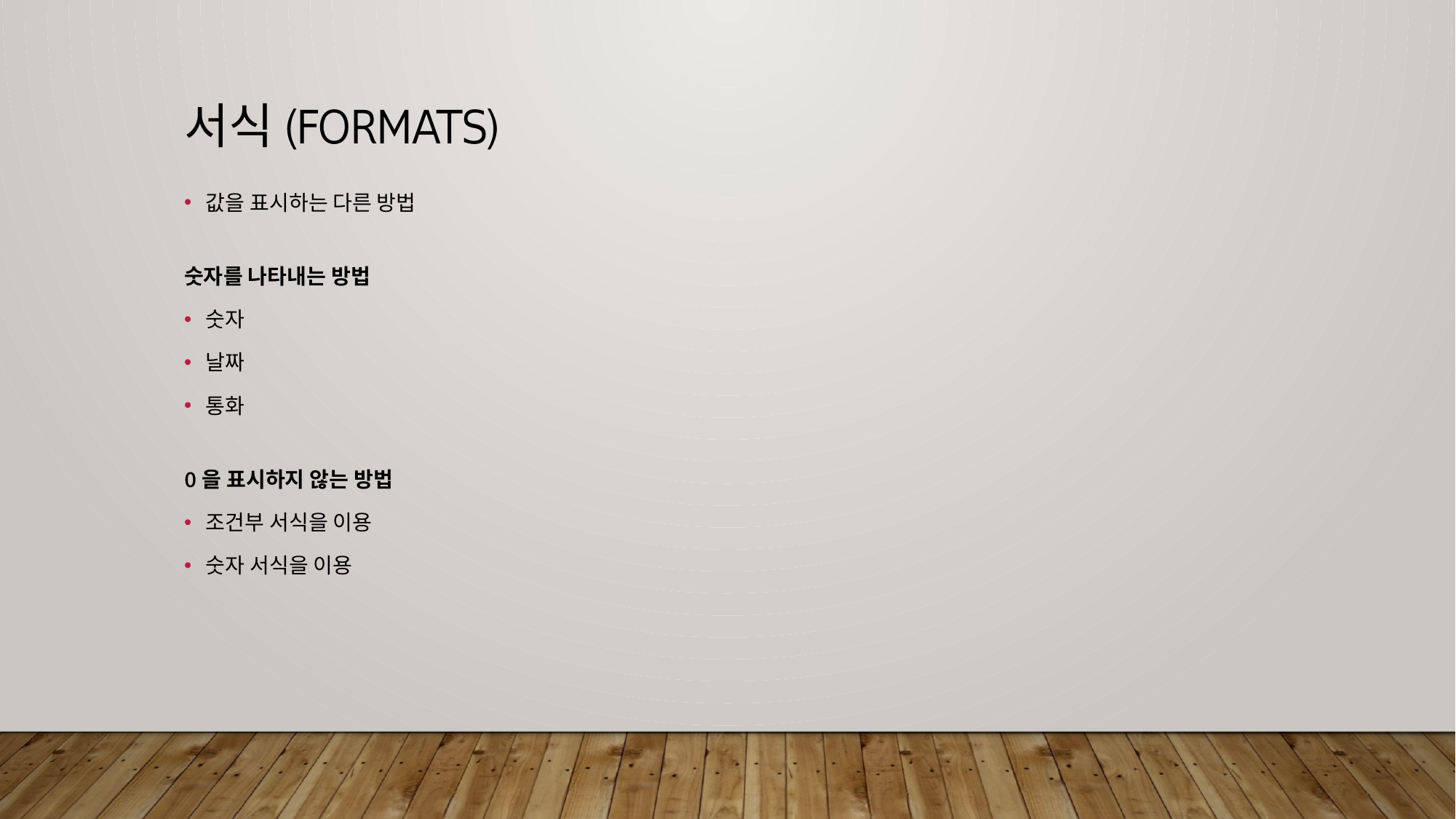

# 서식(Formats)
값을 표시하는 다른 방법
숫자를 나타내는 방법
숫자
날짜
통화
0을 표시하지 않는 방법
조건부 서식을 이용
숫자 서식을 이용